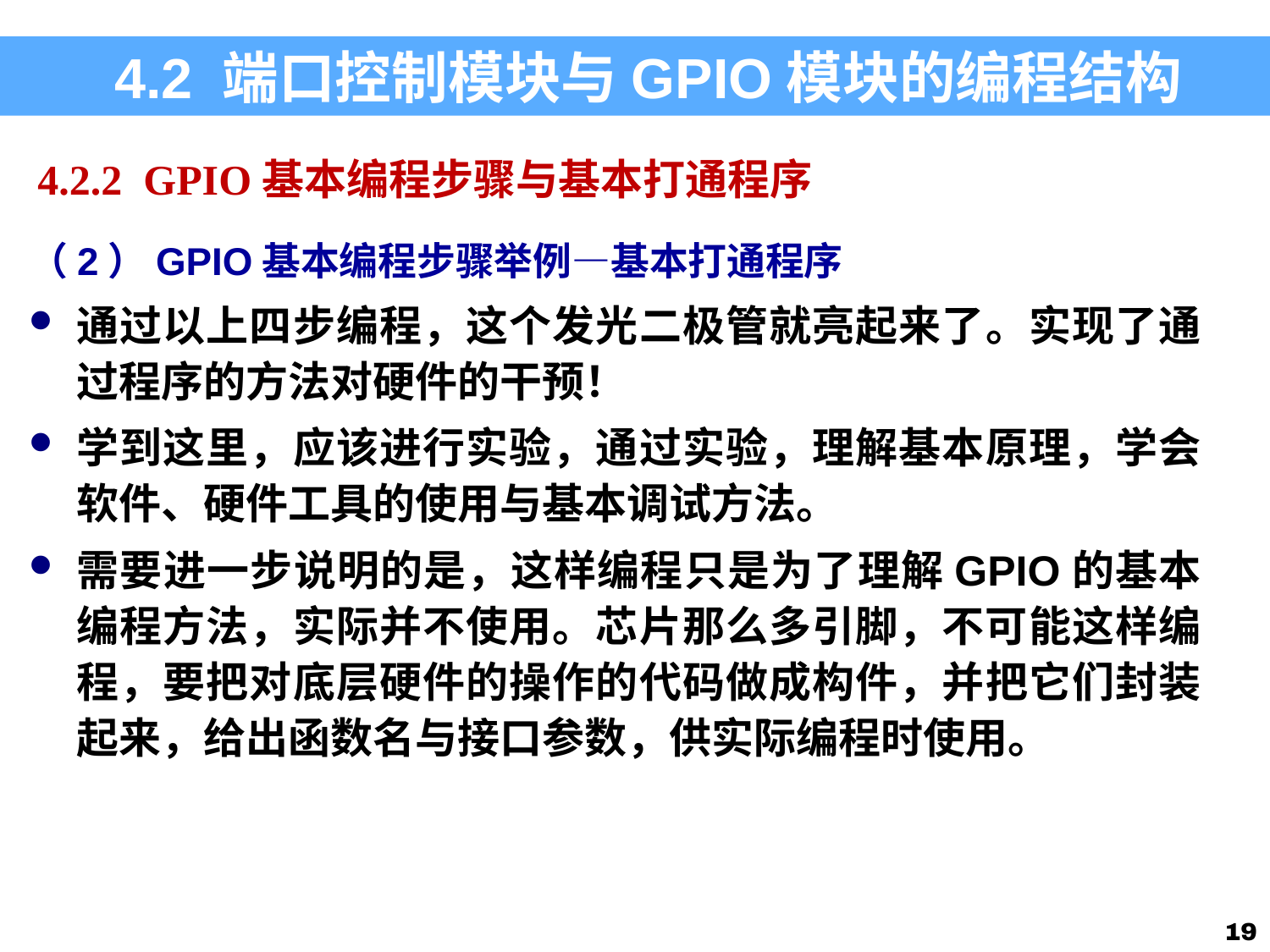

4.2 端口控制模块与GPIO模块的编程结构
4.2.2  GPIO基本编程步骤与基本打通程序
（2）GPIO基本编程步骤举例—基本打通程序
通过以上四步编程，这个发光二极管就亮起来了。实现了通过程序的方法对硬件的干预！
学到这里，应该进行实验，通过实验，理解基本原理，学会软件、硬件工具的使用与基本调试方法。
需要进一步说明的是，这样编程只是为了理解GPIO的基本编程方法，实际并不使用。芯片那么多引脚，不可能这样编程，要把对底层硬件的操作的代码做成构件，并把它们封装起来，给出函数名与接口参数，供实际编程时使用。
19